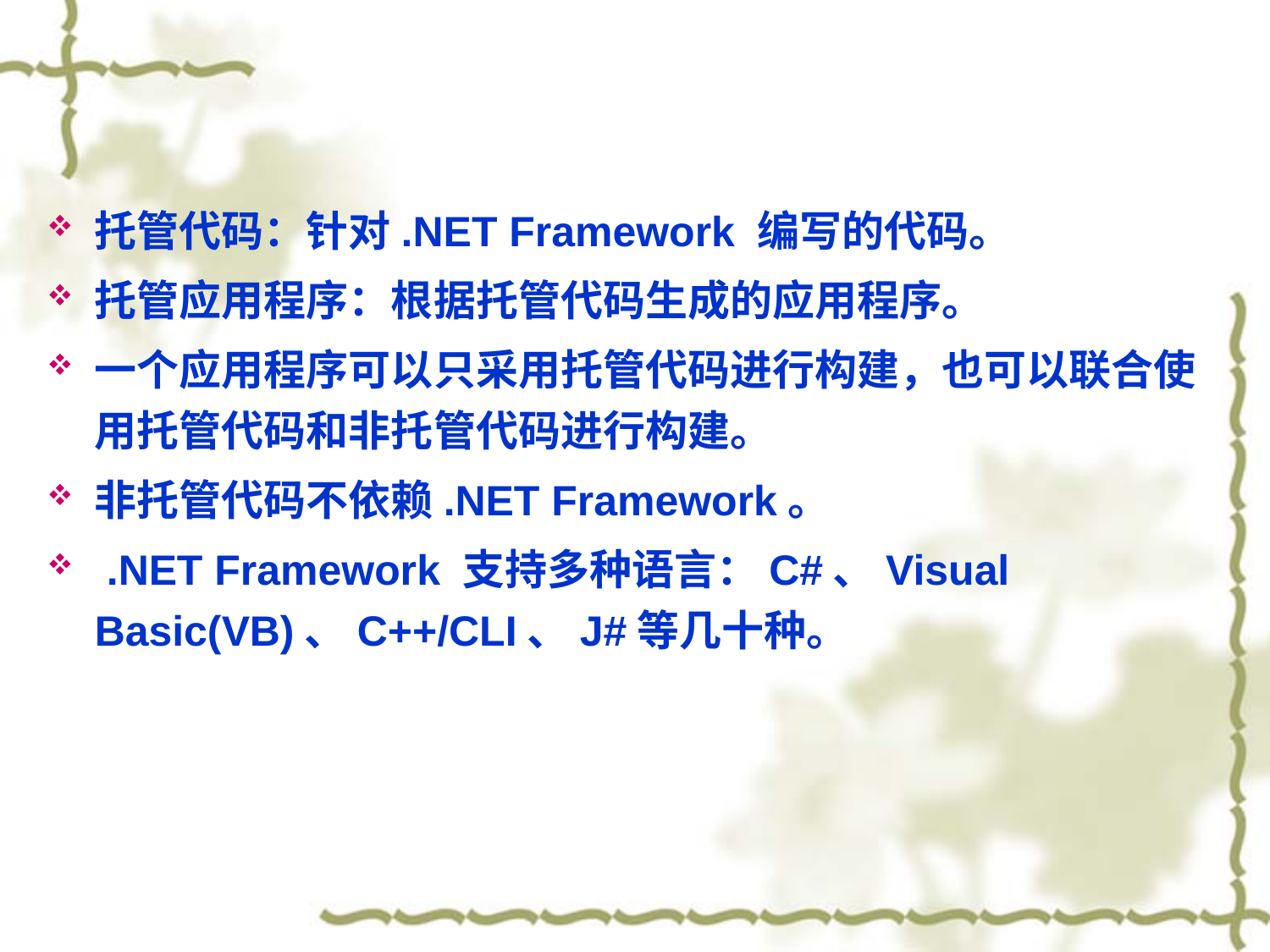

托管代码：针对.NET Framework 编写的代码。
托管应用程序：根据托管代码生成的应用程序。
一个应用程序可以只采用托管代码进行构建，也可以联合使用托管代码和非托管代码进行构建。
非托管代码不依赖.NET Framework。
 .NET Framework 支持多种语言：C#、Visual Basic(VB)、C++/CLI、J#等几十种。